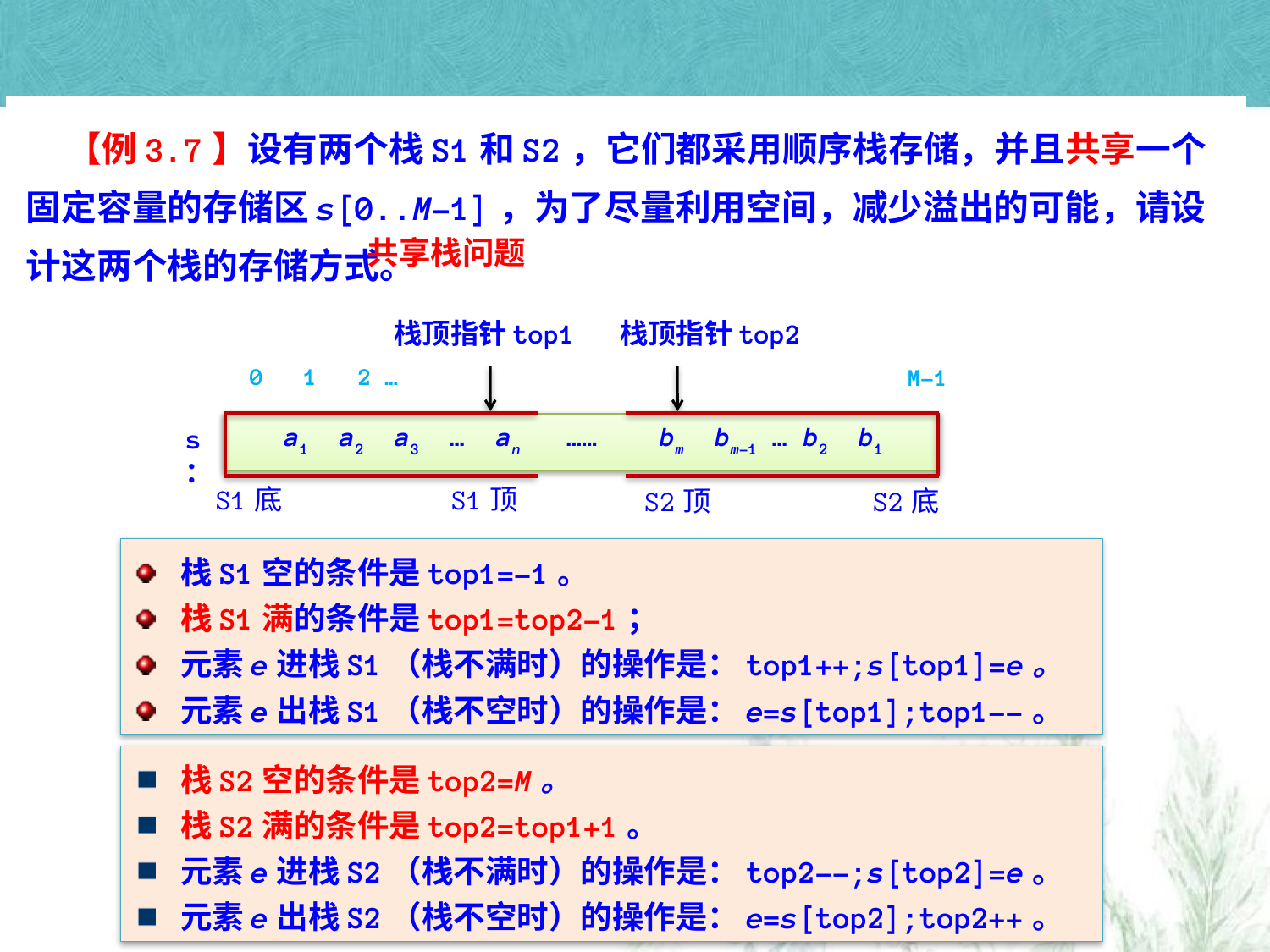

【例3.7】设有两个栈S1和S2，它们都采用顺序栈存储，并且共享一个固定容量的存储区s[0..M-1]，为了尽量利用空间，减少溢出的可能，请设计这两个栈的存储方式。
共享栈问题
栈顶指针top1
栈顶指针top2
0   1   2 …
M-1

a1  a2  a3  …  an   ……    bm  bm-1 … b2  b1
s：
S1底
S1顶
S2顶
S2底
栈S1空的条件是top1=-1。
栈S1满的条件是top1=top2-1；
元素e进栈S1（栈不满时）的操作是：top1++;s[top1]=e。
元素e出栈S1（栈不空时）的操作是：e=s[top1];top1--。
栈S2空的条件是top2=M。
栈S2满的条件是top2=top1+1。
元素e进栈S2（栈不满时）的操作是：top2--;s[top2]=e。
元素e出栈S2（栈不空时）的操作是：e=s[top2];top2++。